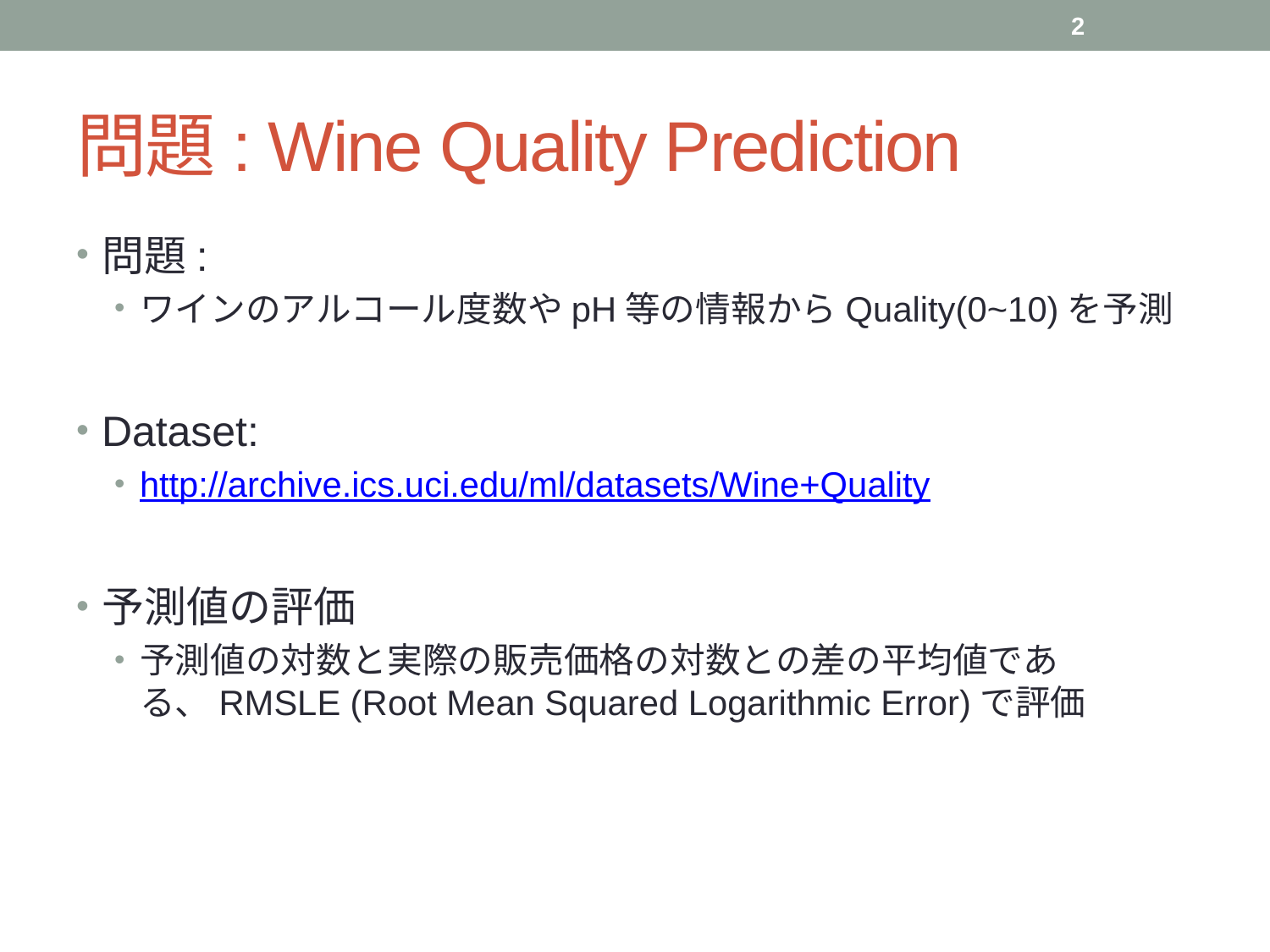

2
# 問題: Wine Quality Prediction
問題:
ワインのアルコール度数やpH等の情報からQuality(0~10)を予測

Dataset:
http://archive.ics.uci.edu/ml/datasets/Wine+Quality

予測値の評価
予測値の対数と実際の販売価格の対数との差の平均値である、RMSLE (Root Mean Squared Logarithmic Error)で評価